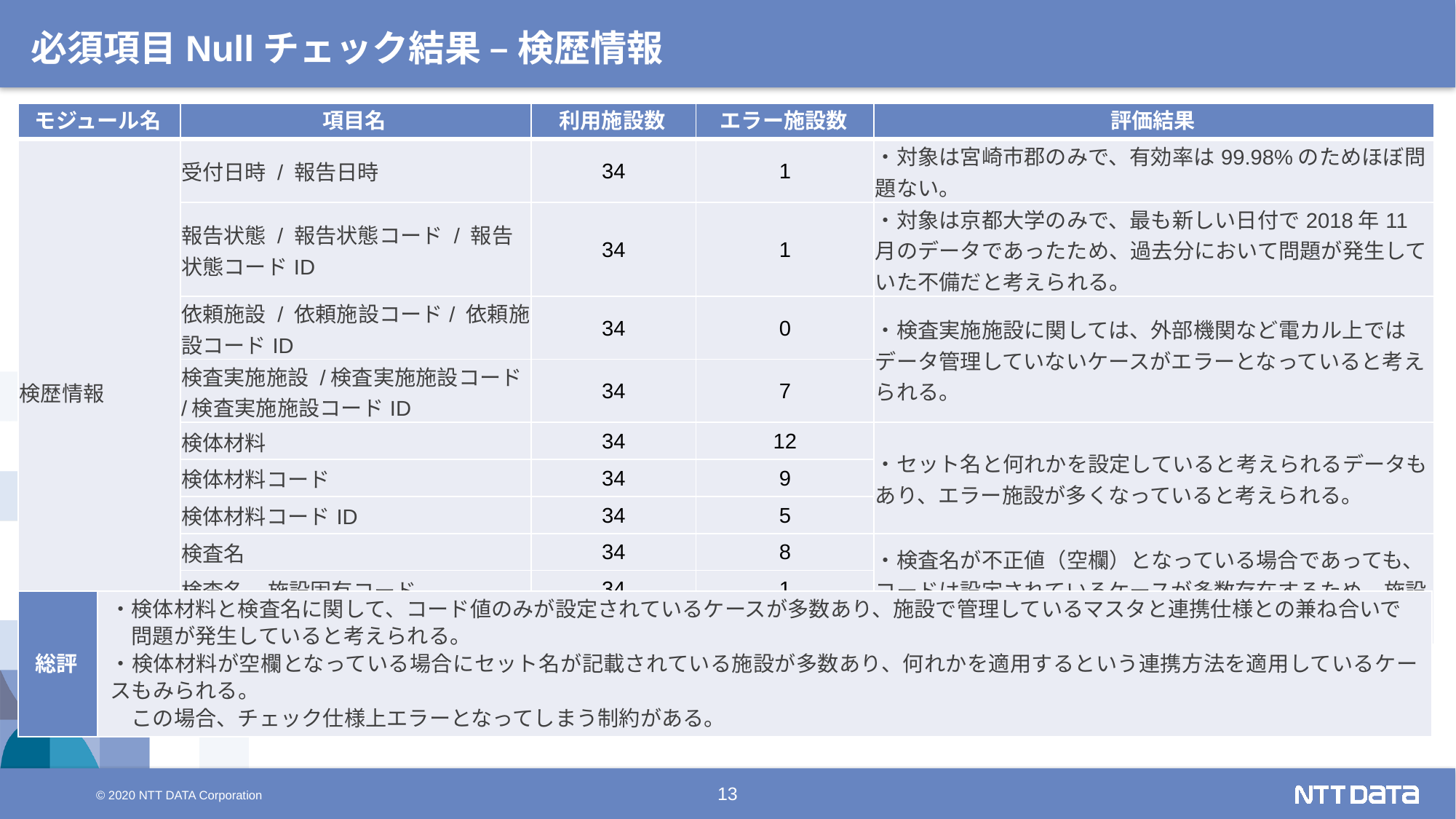

# 必須項目Nullチェック結果 – 検歴情報
| モジュール名 | 項目名 | 利用施設数 | エラー施設数 | 評価結果 |
| --- | --- | --- | --- | --- |
| 検歴情報 | 受付日時 / 報告日時 | 34 | 1 | ・対象は宮崎市郡のみで、有効率は99.98%のためほぼ問題ない。 |
|  | 報告状態 / 報告状態コード / 報告状態コードID | 34 | 1 | ・対象は京都大学のみで、最も新しい日付で2018年11月のデータであったため、過去分において問題が発生していた不備だと考えられる。 |
|  | 依頼施設 / 依頼施設コード/ 依頼施設コードID | 34 | 0 | ・検査実施施設に関しては、外部機関など電カル上ではデータ管理していないケースがエラーとなっていると考えられる。 |
|  | 検査実施施設 /検査実施施設コード/検査実施施設コードID | 34 | 7 |  |
|  | 検体材料 | 34 | 12 | ・セット名と何れかを設定していると考えられるデータもあり、エラー施設が多くなっていると考えられる。 |
|  | 検体材料コード | 34 | 9 |  |
|  | 検体材料コードID | 34 | 5 |  |
|  | 検査名 | 34 | 8 | ・検査名が不正値（空欄）となっている場合であっても、コードは設定されているケースが多数存在するため、施設でのマスタ上でも空欄となっていると考えられる。 |
|  | 検査名\_施設固有コード | 34 | 1 |  |
|  | 検査名\_施設固有コードID | 34 | 0 |  |
| 総評 | ・検体材料と検査名に関して、コード値のみが設定されているケースが多数あり、施設で管理しているマスタと連携仕様との兼ね合いで 　問題が発生していると考えられる。 ・検体材料が空欄となっている場合にセット名が記載されている施設が多数あり、何れかを適用するという連携方法を適用しているケースもみられる。 　この場合、チェック仕様上エラーとなってしまう制約がある。 |
| --- | --- |